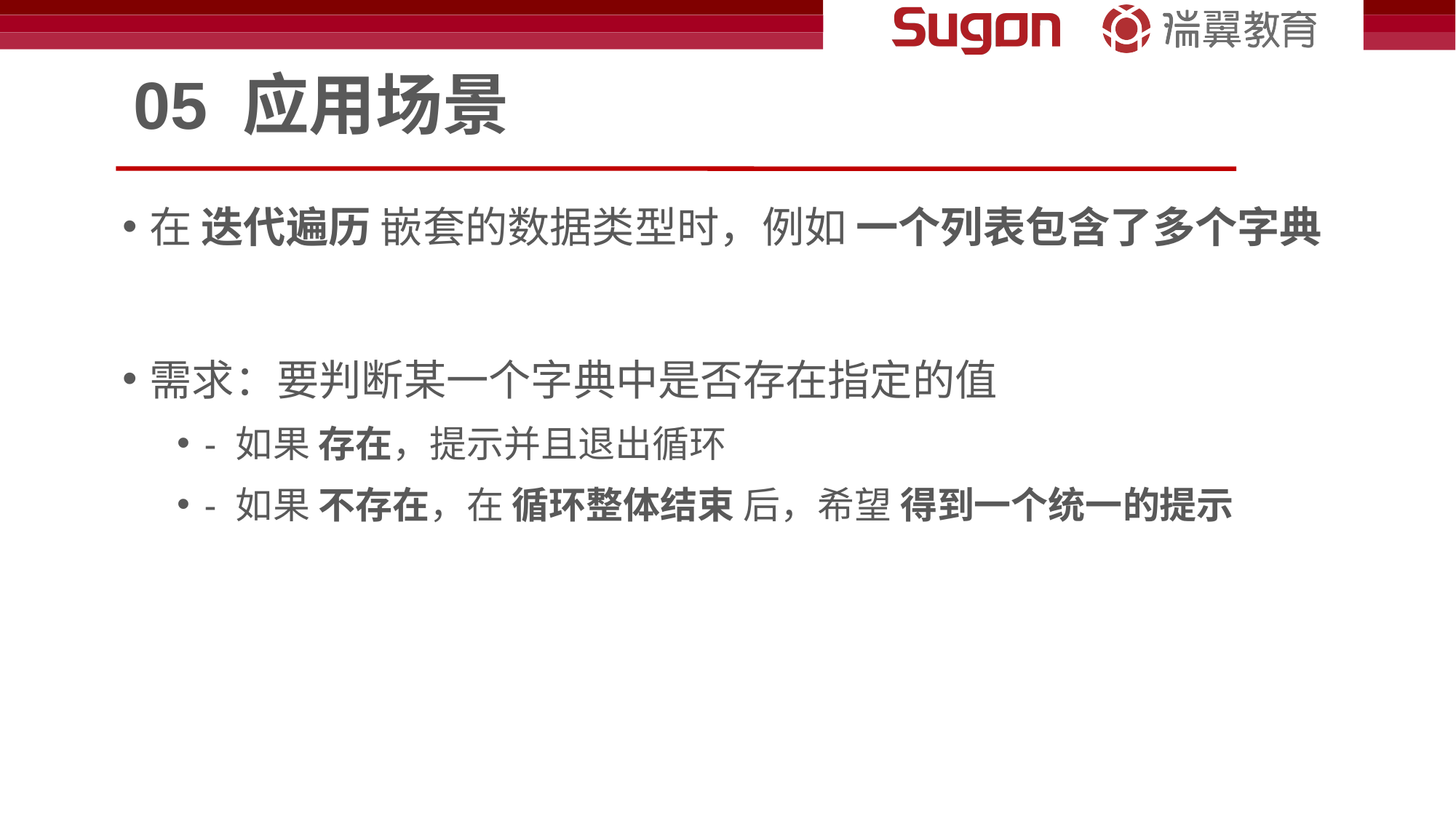

# 05 应用场景
在 迭代遍历 嵌套的数据类型时，例如 一个列表包含了多个字典

需求：要判断某一个字典中是否存在指定的值
- 如果 存在，提示并且退出循环
- 如果 不存在，在 循环整体结束 后，希望 得到一个统一的提示